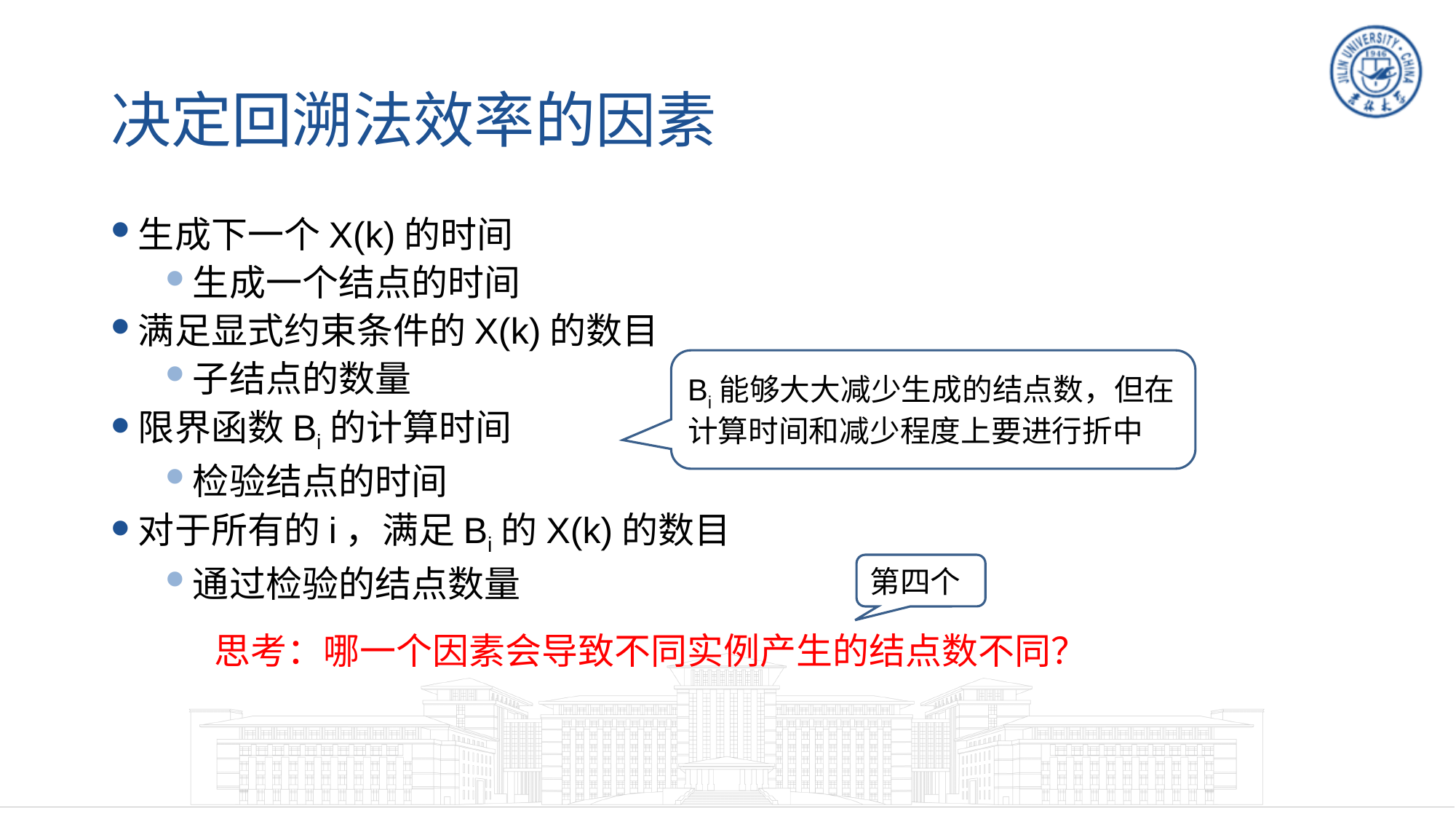

# 决定回溯法效率的因素
生成下一个X(k)的时间
生成一个结点的时间
满足显式约束条件的X(k)的数目
子结点的数量
限界函数Bi的计算时间
检验结点的时间
对于所有的i，满足Bi的X(k)的数目
通过检验的结点数量

Bi能够大大减少生成的结点数，但在计算时间和减少程度上要进行折中
第四个
思考：哪一个因素会导致不同实例产生的结点数不同？
20